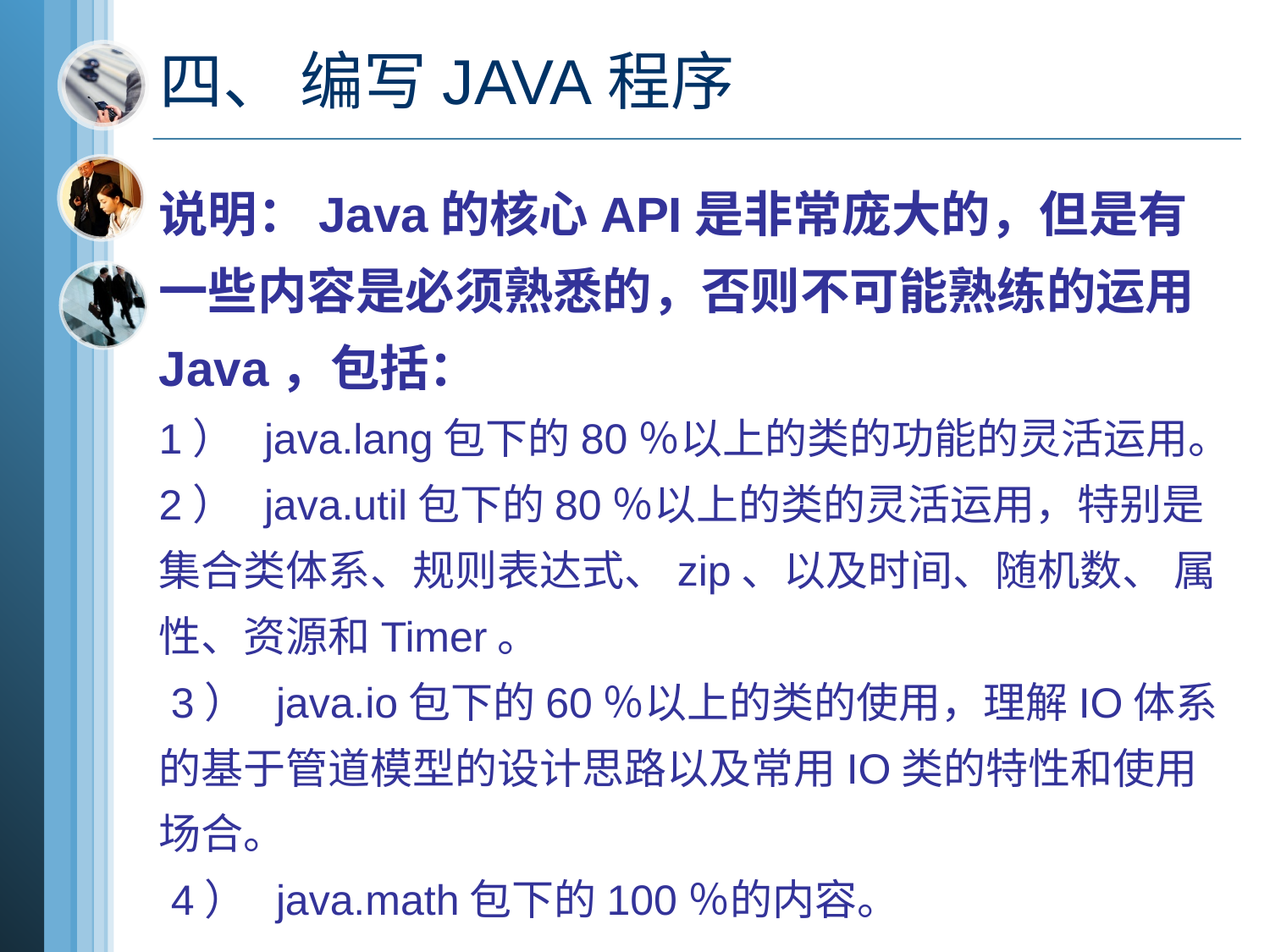

# 四、 编写JAVA程序
(1) 二进制数与十进制数的互换
说明：Java的核心API是非常庞大的，但是有一些内容是必须熟悉的，否则不可能熟练的运用Java，包括：
1）  java.lang包下的80％以上的类的功能的灵活运用。
2）  java.util包下的80％以上的类的灵活运用，特别是集合类体系、规则表达式、zip、以及时间、随机数、 属性、资源和Timer。
 3）  java.io包下的60％以上的类的使用，理解IO体系的基于管道模型的设计思路以及常用IO类的特性和使用场合。
 4）  java.math包下的100％的内容。